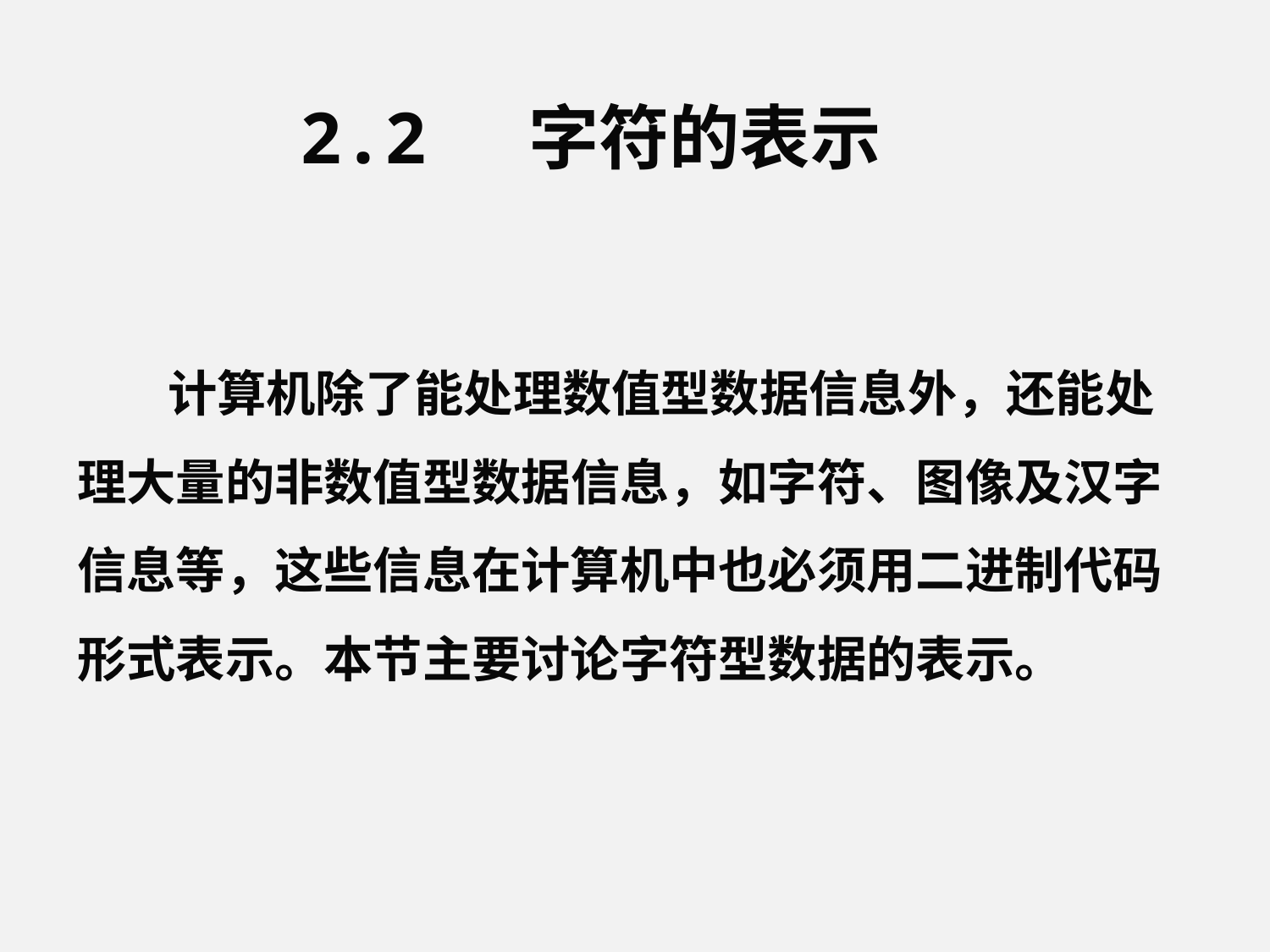

2.2  字符的表示
       计算机除了能处理数值型数据信息外，还能处理大量的非数值型数据信息，如字符、图像及汉字信息等，这些信息在计算机中也必须用二进制代码形式表示。本节主要讨论字符型数据的表示。
33